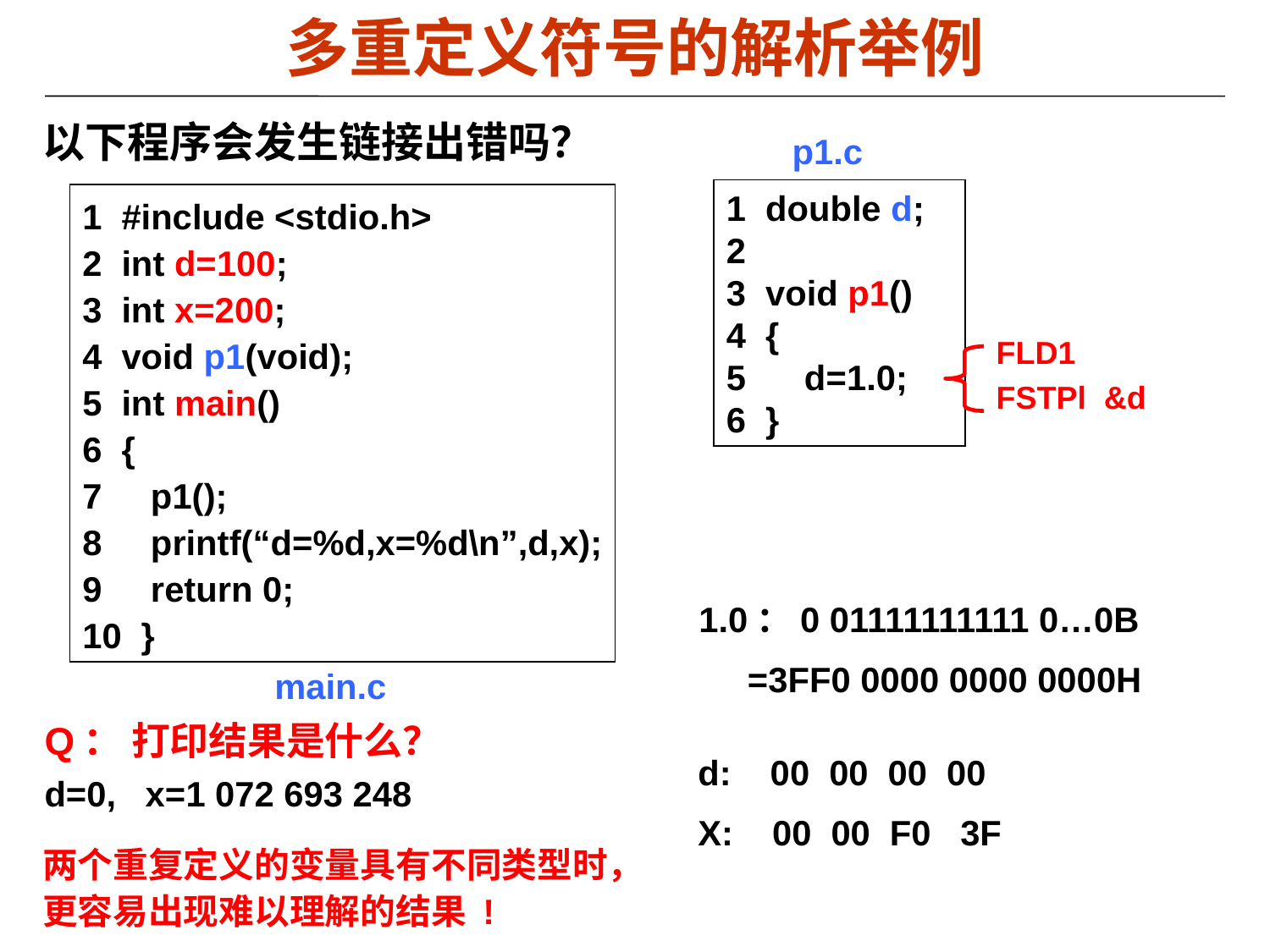

# 多重定义符号的解析举例
以下程序会发生链接出错吗？
p1.c
1  double d;
2
3  void p1()
4  {
5      d=1.0;
6  }
1  #include <stdio.h>
2  int d=100;
3  int x=200;
4  void p1(void);
5  int main()
6  {
7     p1();
8     printf(“d=%d,x=%d\n”,d,x);
9     return 0;
10  }
FLD1
FSTPl  &d

1.0：0 01111111111 0…0B
     =3FF0 0000 0000 0000H
main.c
Q： 打印结果是什么？
d=0,   x=1 072 693 248
d:    00  00  00  00
X:    00  00  F0   3F
两个重复定义的变量具有不同类型时，更容易出现难以理解的结果 !